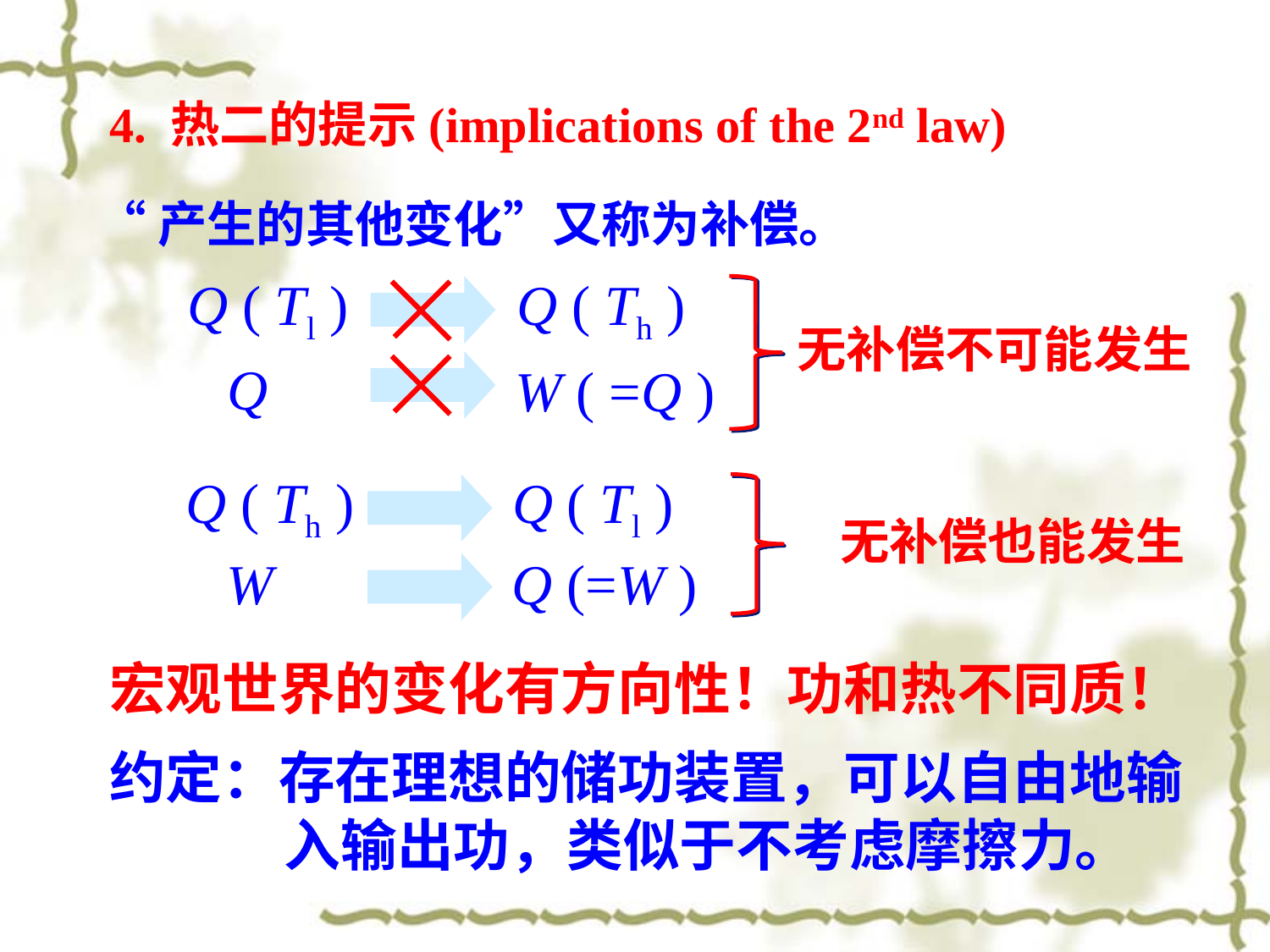

4. 热二的提示(implications of the 2nd law)
“产生的其他变化”又称为补偿。
Q ( Tl )
Q ( Th )

   Q
W ( =Q )

无补偿不可能发生
Q ( Th )
Q ( Tl )

   W
Q (=W )

无补偿也能发生
宏观世界的变化有方向性！功和热不同质！
约定：存在理想的储功装置，可以自由地输入输出功，类似于不考虑摩擦力。